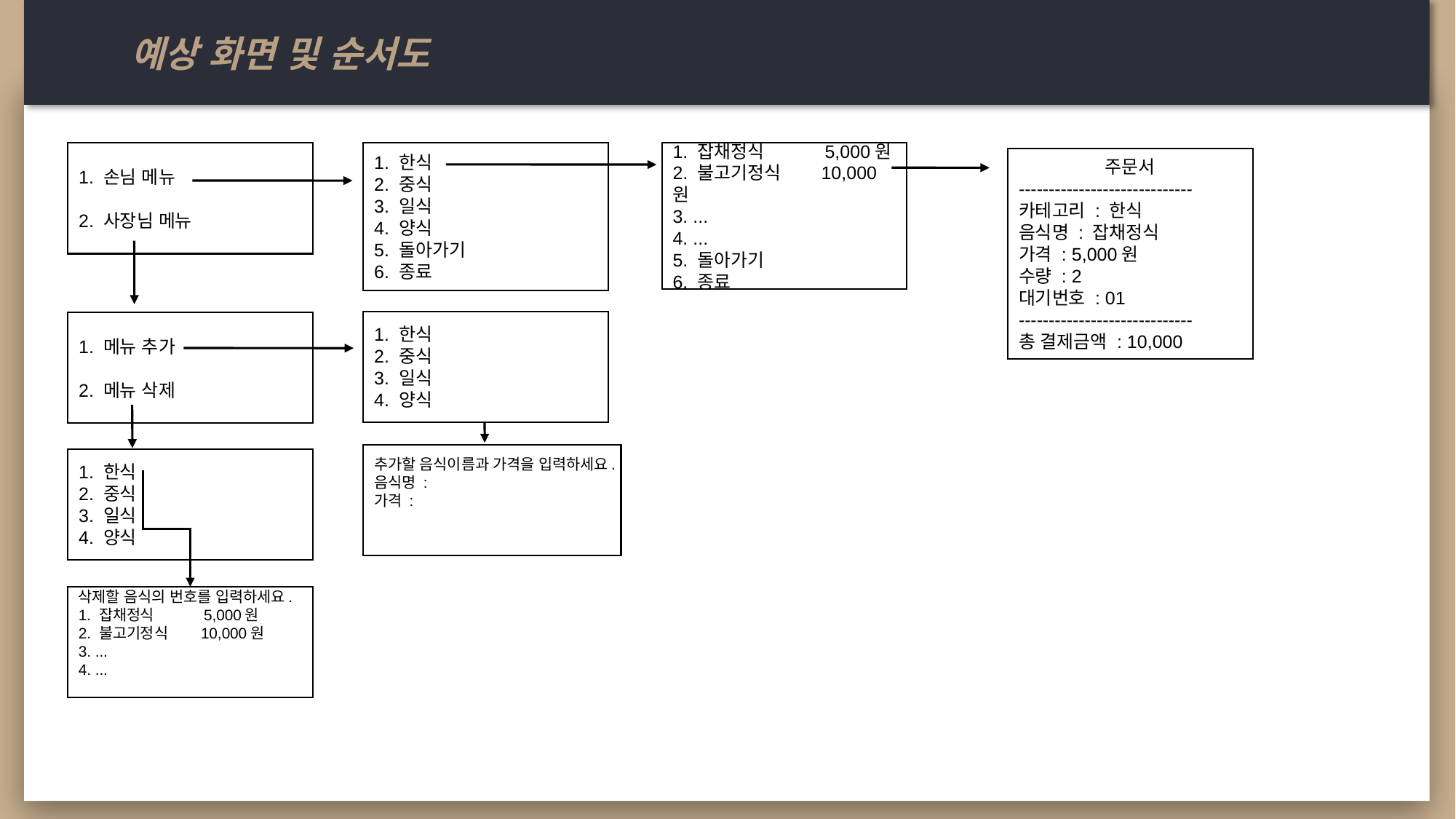

예상 화면 및 순서도

1. 손님 메뉴

2. 사장님 메뉴
1. 한식
2. 중식
3. 일식
4. 양식
5. 돌아가기
6. 종료
1. 잡채정식           5,000원
2. 불고기정식       10,000원
3. ...
4. ...
5. 돌아가기
6. 종료
주문서
-----------------------------
카테고리 : 한식
음식명 : 잡채정식
가격 : 5,000원
수량 : 2
대기번호 : 01
-----------------------------
총 결제금액 : 10,000
1. 한식
2. 중식
3. 일식
4. 양식
1. 메뉴 추가

2. 메뉴 삭제
추가할 음식이름과 가격을 입력하세요.
음식명 :
가격 :

1. 한식
2. 중식
3. 일식
4. 양식
삭제할 음식의 번호를 입력하세요.
1. 잡채정식           5,000원
2. 불고기정식       10,000원
3. ...
4. ...